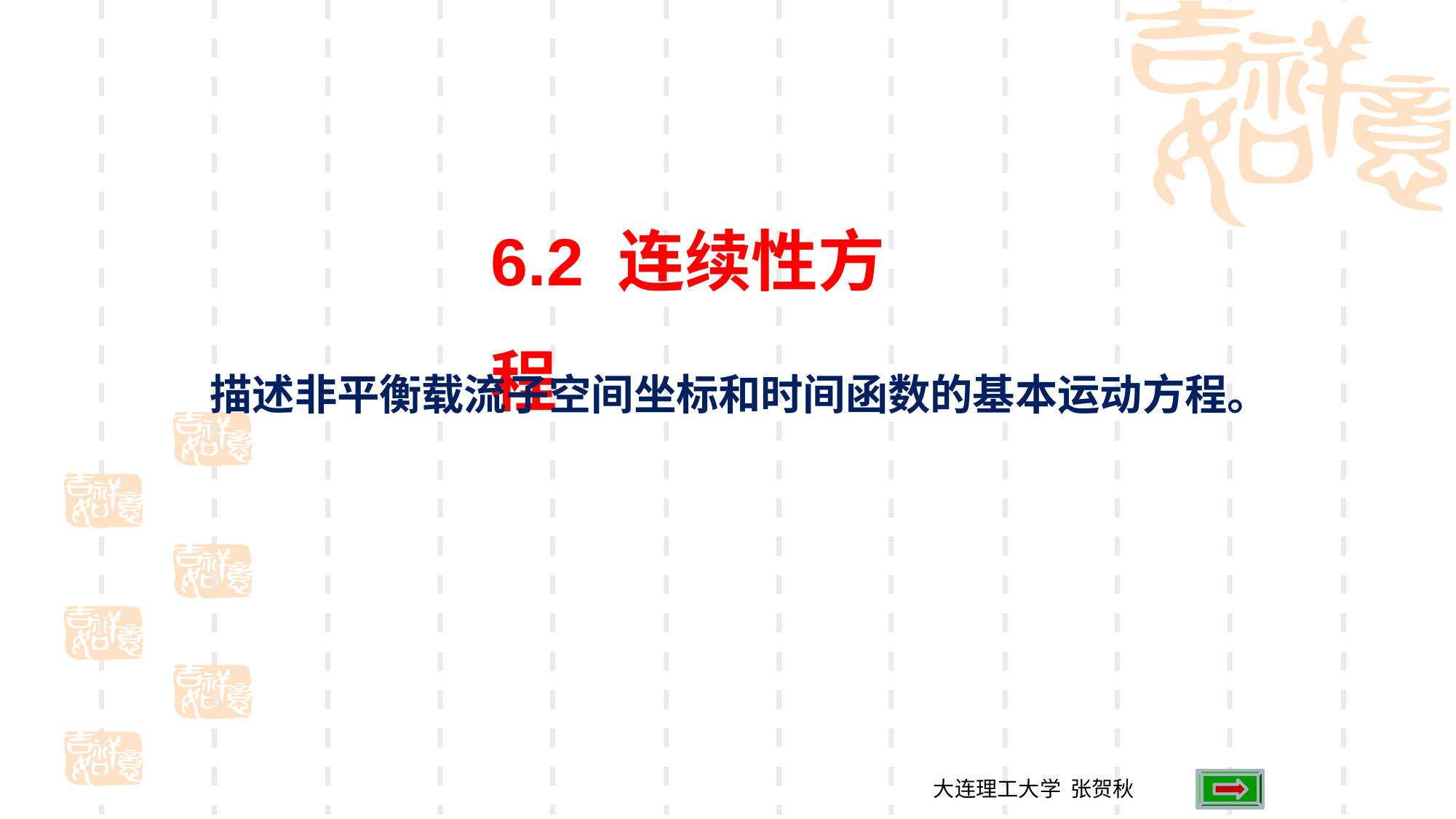

6.2 连续性方程
描述非平衡载流子空间坐标和时间函数的基本运动方程。

大连理工大学  张贺秋